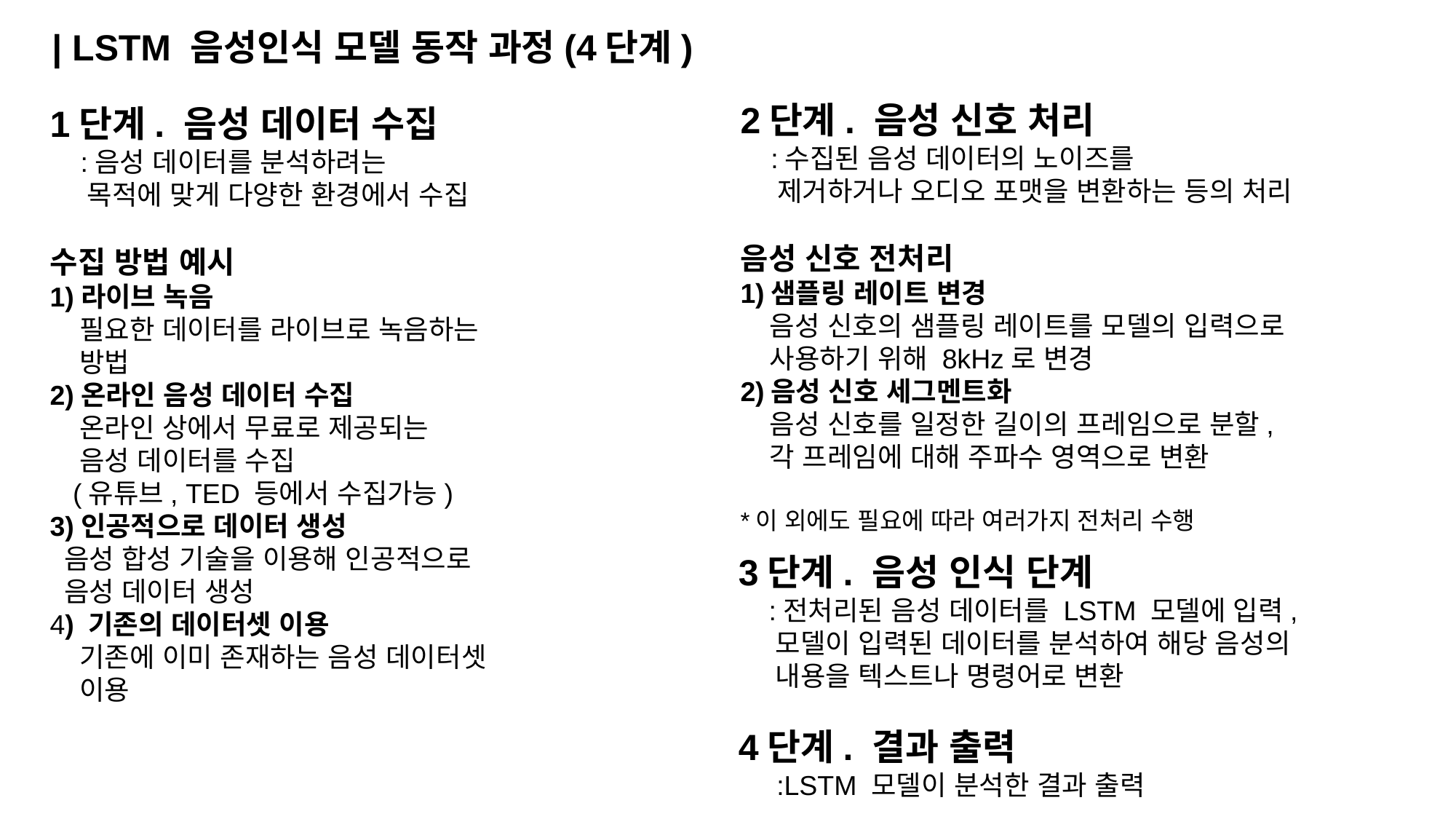

| LSTM 음성인식 모델 동작 과정(4단계)
2단계. 음성 신호 처리
    :수집된 음성 데이터의 노이즈를
    제거하거나 오디오 포맷을 변환하는 등의 처리

음성 신호 전처리
1)샘플링 레이트 변경
   음성 신호의 샘플링 레이트를 모델의 입력으로
   사용하기 위해 8kHz로 변경
2)음성 신호 세그멘트화
   음성 신호를 일정한 길이의 프레임으로 분할,
   각 프레임에 대해 주파수 영역으로 변환

*이 외에도 필요에 따라 여러가지 전처리 수행
1단계. 음성 데이터 수집
    :음성 데이터를 분석하려는
    목적에 맞게 다양한 환경에서 수집

수집 방법 예시
1)라이브 녹음
   필요한 데이터를 라이브로 녹음하는
   방법
2)온라인 음성 데이터 수집
   온라인 상에서 무료로 제공되는
   음성 데이터를 수집
   (유튜브, TED 등에서 수집가능)
3)인공적으로 데이터 생성
 음성 합성 기술을 이용해 인공적으로
 음성 데이터 생성
4) 기존의 데이터셋 이용
   기존에 이미 존재하는 음성 데이터셋
   이용
3단계. 음성 인식 단계
    :전처리된 음성 데이터를 LSTM 모델에 입력,
    모델이 입력된 데이터를 분석하여 해당 음성의
    내용을 텍스트나 명령어로 변환

4단계. 결과 출력
     :LSTM 모델이 분석한 결과 출력